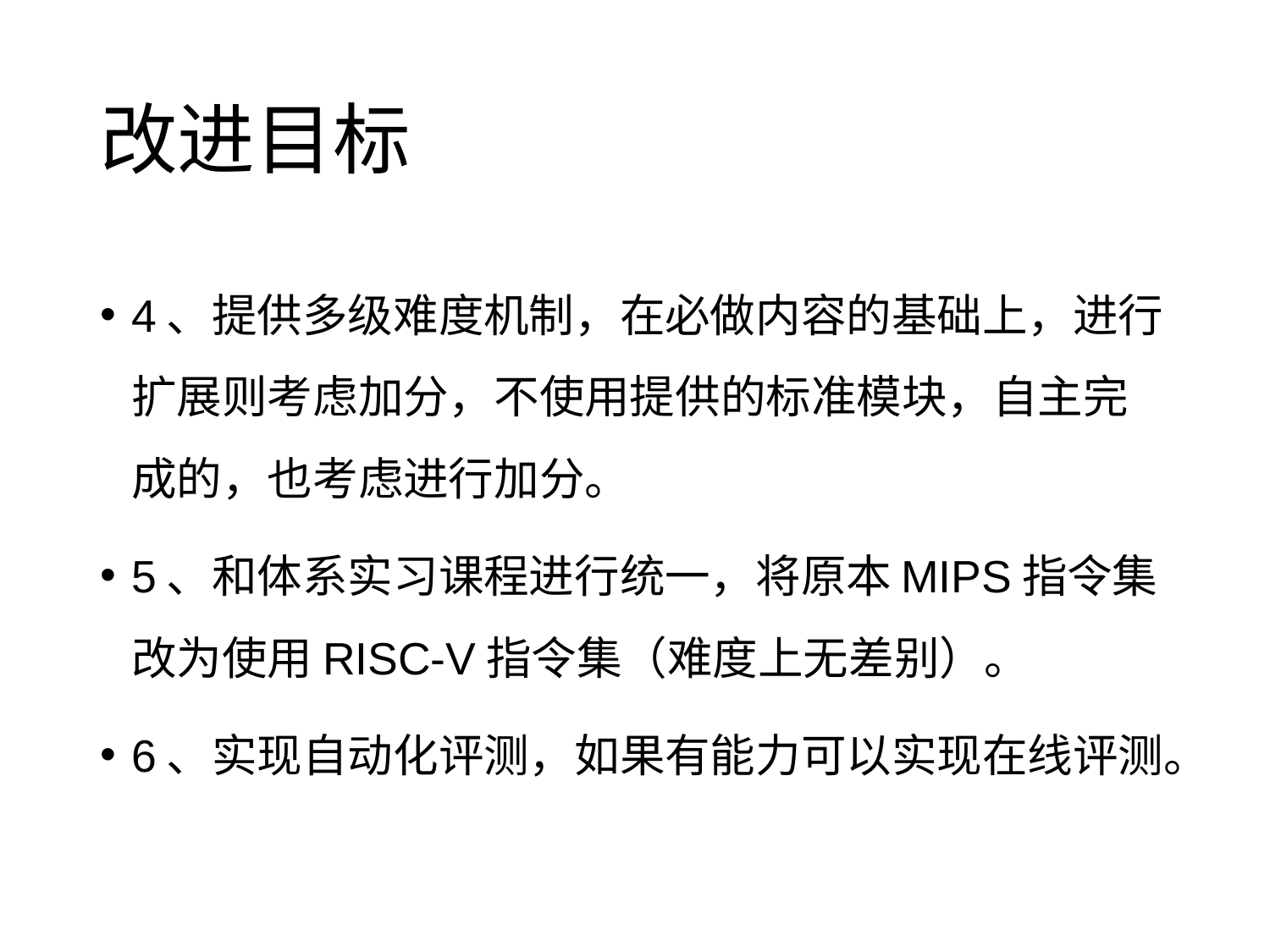

# 改进目标
4、提供多级难度机制，在必做内容的基础上，进行扩展则考虑加分，不使用提供的标准模块，自主完成的，也考虑进行加分。
5、和体系实习课程进行统一，将原本MIPS指令集改为使用RISC-V指令集（难度上无差别）。
6、实现自动化评测，如果有能力可以实现在线评测。